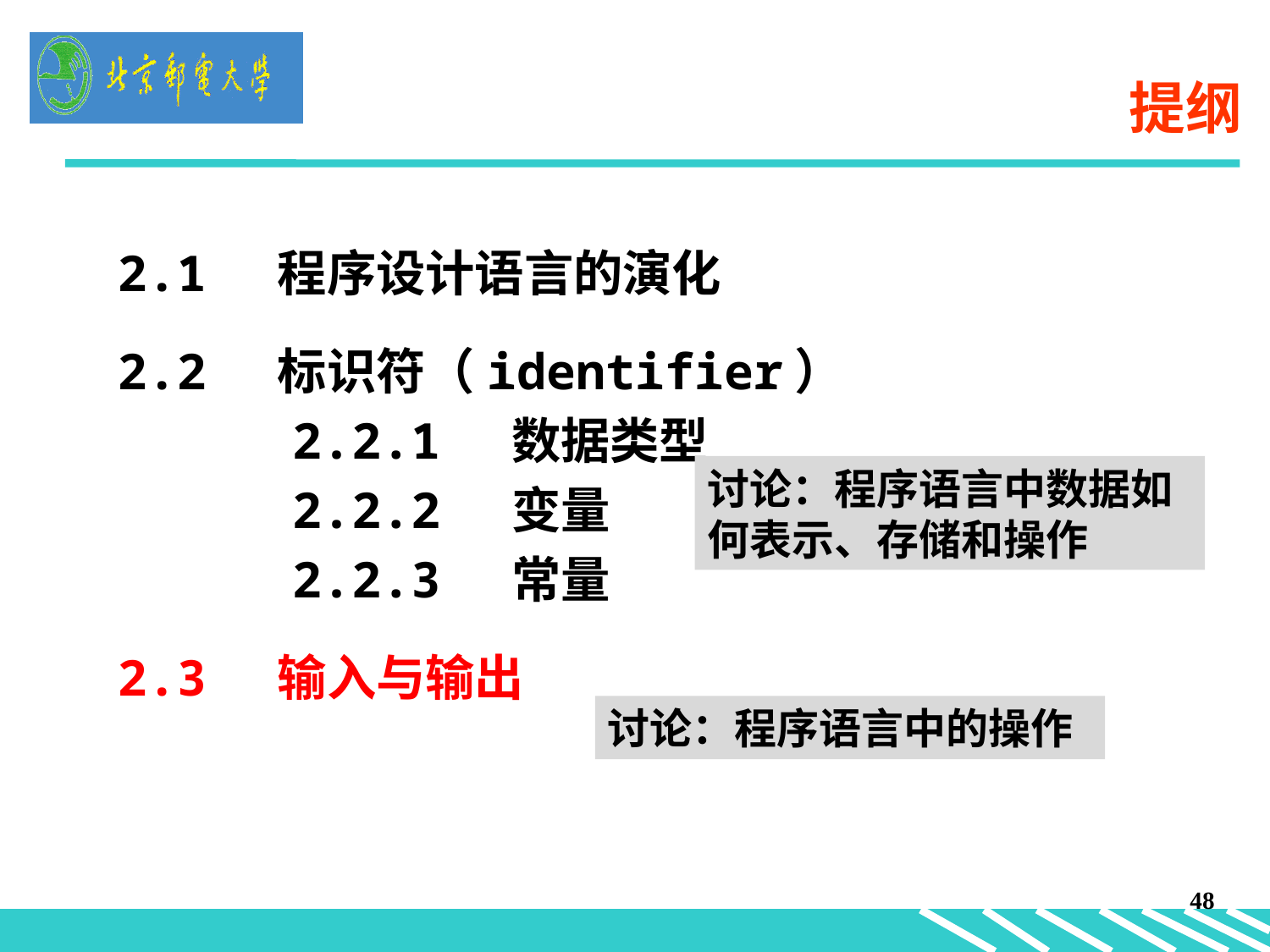

# 提纲
2.1  程序设计语言的演化
2.2  标识符（identifier）
		2.2.1  数据类型
		2.2.2  变量
		2.2.3  常量
2.3  输入与输出
讨论：程序语言中数据如何表示、存储和操作
讨论：程序语言中的操作
48